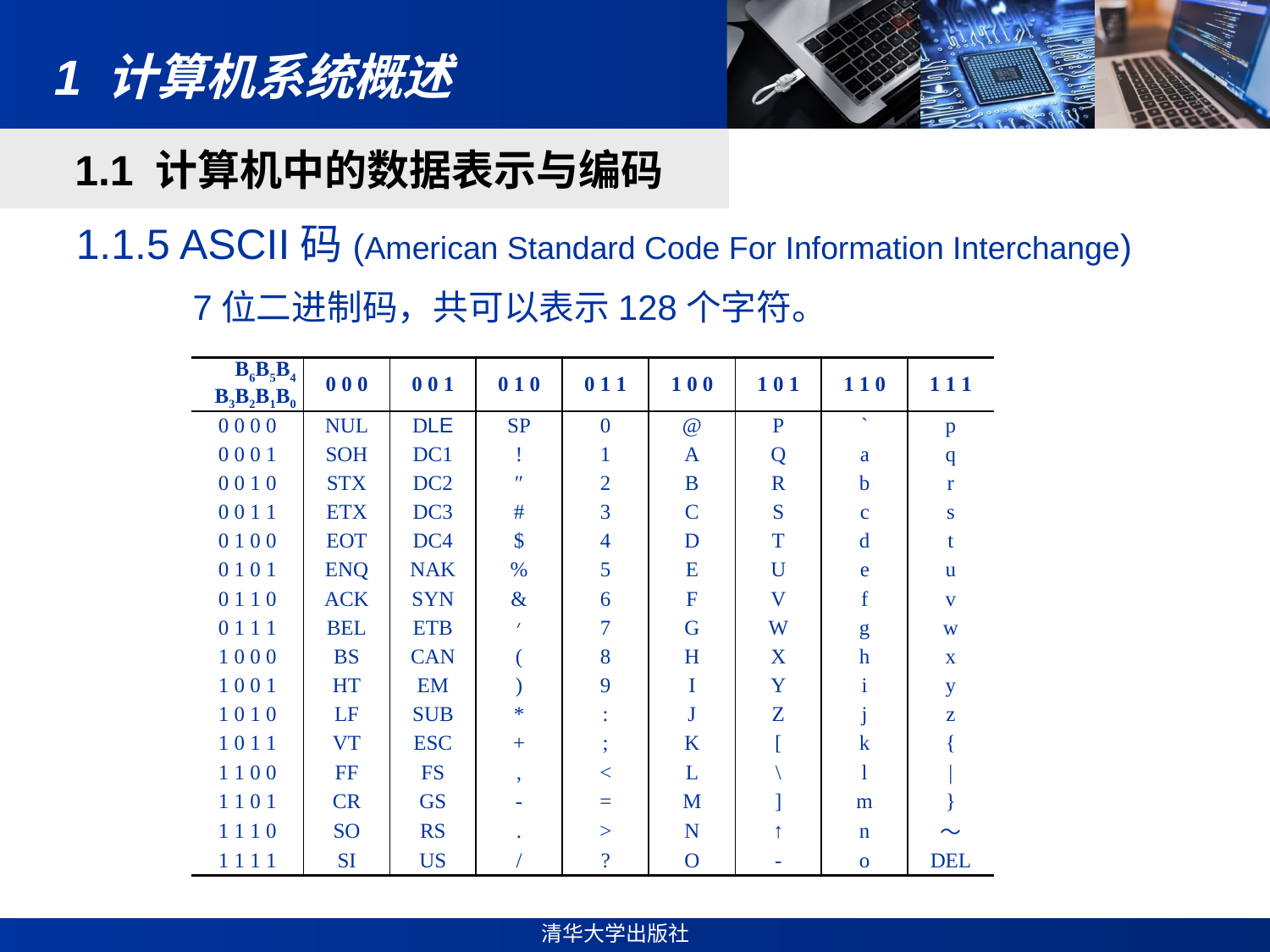

# 1 计算机系统概述
1.1 计算机中的数据表示与编码
1.1.5 ASCII码(American Standard Code For Information Interchange)
            7位二进制码，共可以表示128个字符。
| B6B5B4 B3B2B1B0 | 0 0 0 | 0 0 1 | 0 1 0 | 0 1 1 | 1 0 0 | 1 0 1 | 1 1 0 | 1 1 1 |
| --- | --- | --- | --- | --- | --- | --- | --- | --- |
| 0 0 0 0 | NUL | DLE | SP | 0 | @ | P | ` | p |
| 0 0 0 1 | SOH | DC1 | ! | 1 | A | Q | a | q |
| 0 0 1 0 | STX | DC2 | ″ | 2 | B | R | b | r |
| 0 0 1 1 | ETX | DC3 | # | 3 | C | S | c | s |
| 0 1 0 0 | EOT | DC4 | $ | 4 | D | T | d | t |
| 0 1 0 1 | ENQ | NAK | % | 5 | E | U | e | u |
| 0 1 1 0 | ACK | SYN | & | 6 | F | V | f | v |
| 0 1 1 1 | BEL | ETB | ׳ | 7 | G | W | g | w |
| 1 0 0 0 | BS | CAN | ( | 8 | H | X | h | x |
| 1 0 0 1 | HT | EM | ) | 9 | I | Y | i | y |
| 1 0 1 0 | LF | SUB | \* | : | J | Z | j | z |
| 1 0 1 1 | VT | ESC | + | ; | K | [ | k | { |
| 1 1 0 0 | FF | FS | , | < | L | \ | l | | |
| 1 1 0 1 | CR | GS | - | = | M | ] | m | } |
| 1 1 1 0 | SO | RS | . | > | N | ↑ | n | ～ |
| 1 1 1 1 | SI | US | / | ? | O | - | o | DEL |